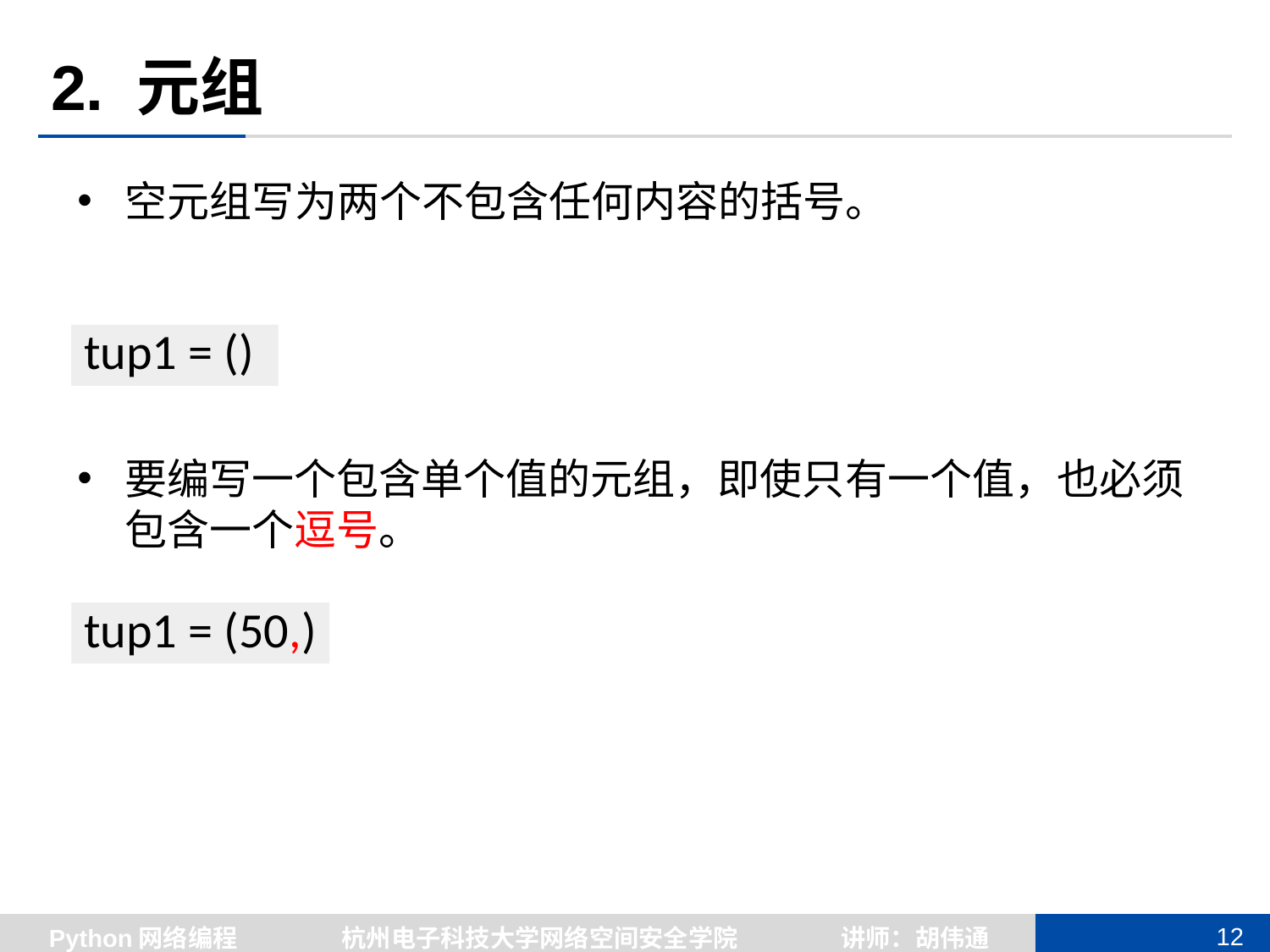

# 2. 元组
空元组写为两个不包含任何内容的括号。
tup1 = ()
要编写一个包含单个值的元组，即使只有一个值，也必须包含一个逗号。
tup1 = (50,)